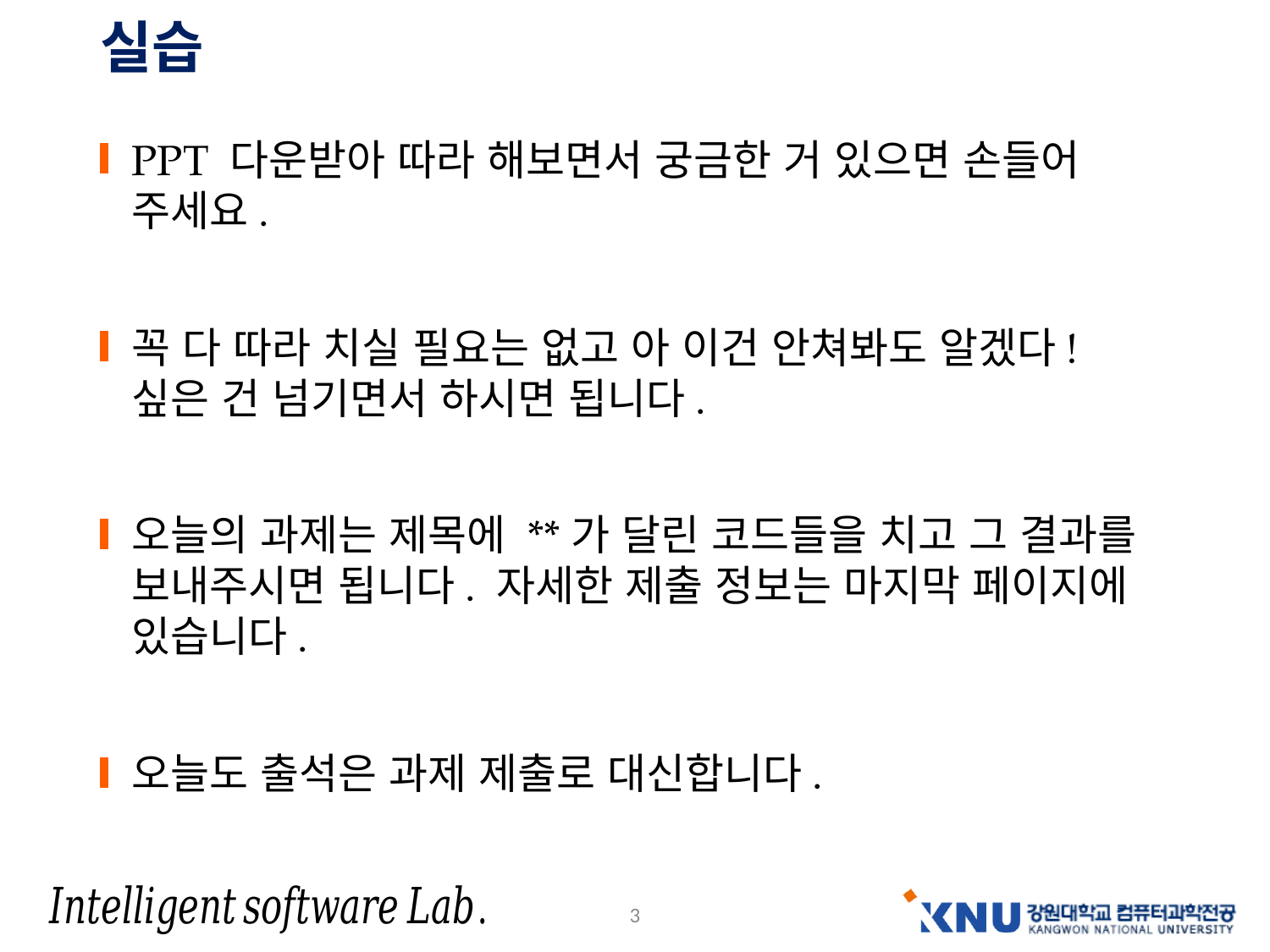

# 실습
PPT 다운받아 따라 해보면서 궁금한 거 있으면 손들어 주세요.

꼭 다 따라 치실 필요는 없고 아 이건 안쳐봐도 알겠다! 싶은 건 넘기면서 하시면 됩니다.

오늘의 과제는 제목에 **가 달린 코드들을 치고 그 결과를 보내주시면 됩니다. 자세한 제출 정보는 마지막 페이지에 있습니다.

오늘도 출석은 과제 제출로 대신합니다.